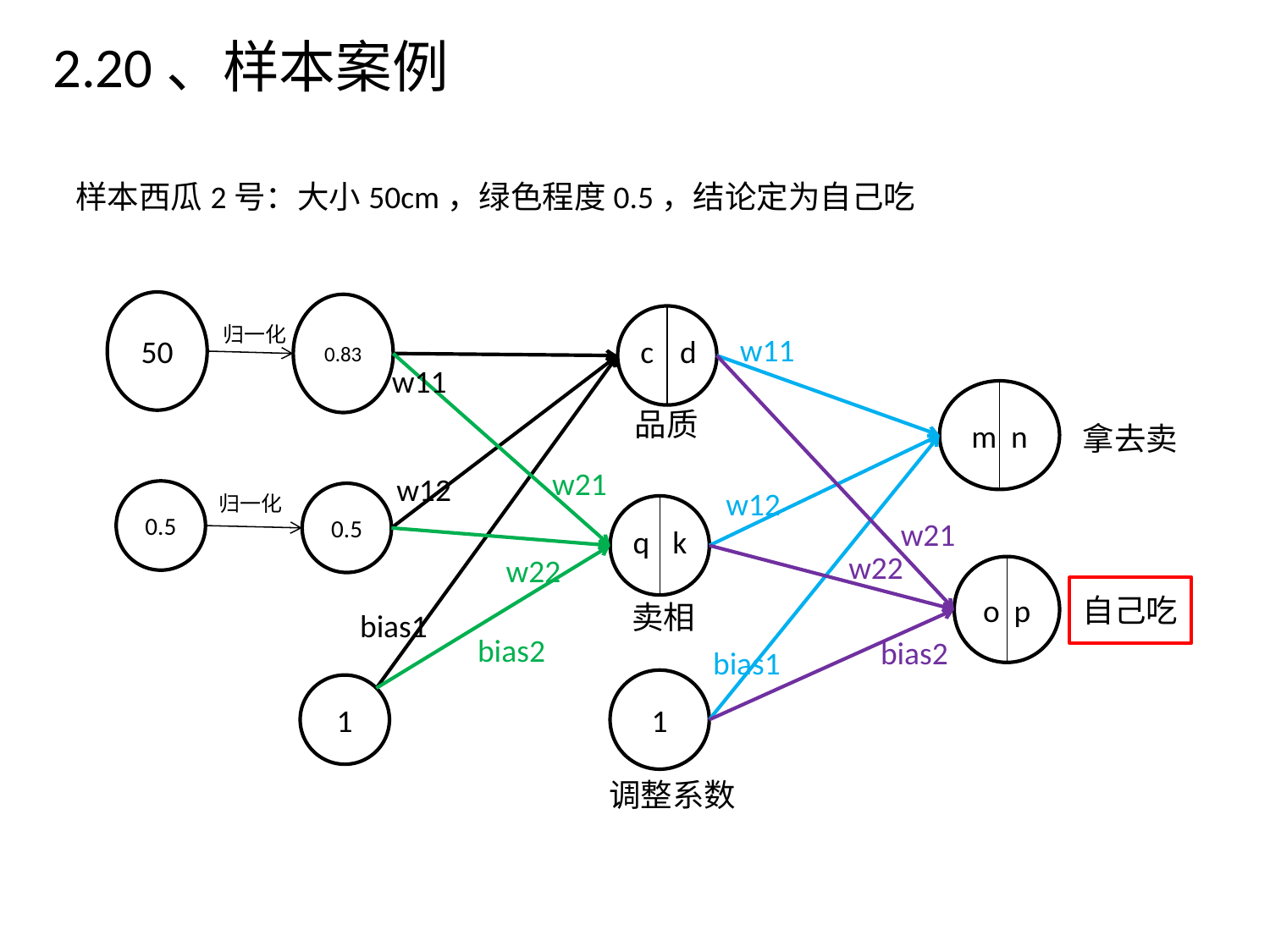

2.20、样本案例
样本西瓜2号：大小50cm，绿色程度0.5，结论定为自己吃
50
0.83

归一化
w11
c
d
w11
m  n
品质
拿去卖
w21
w12
w12
0.5
0.5
归一化

w21
q
k
w22
w22
o  p

自己吃
卖相
bias1
bias2
bias2
bias1
1
1
调整系数